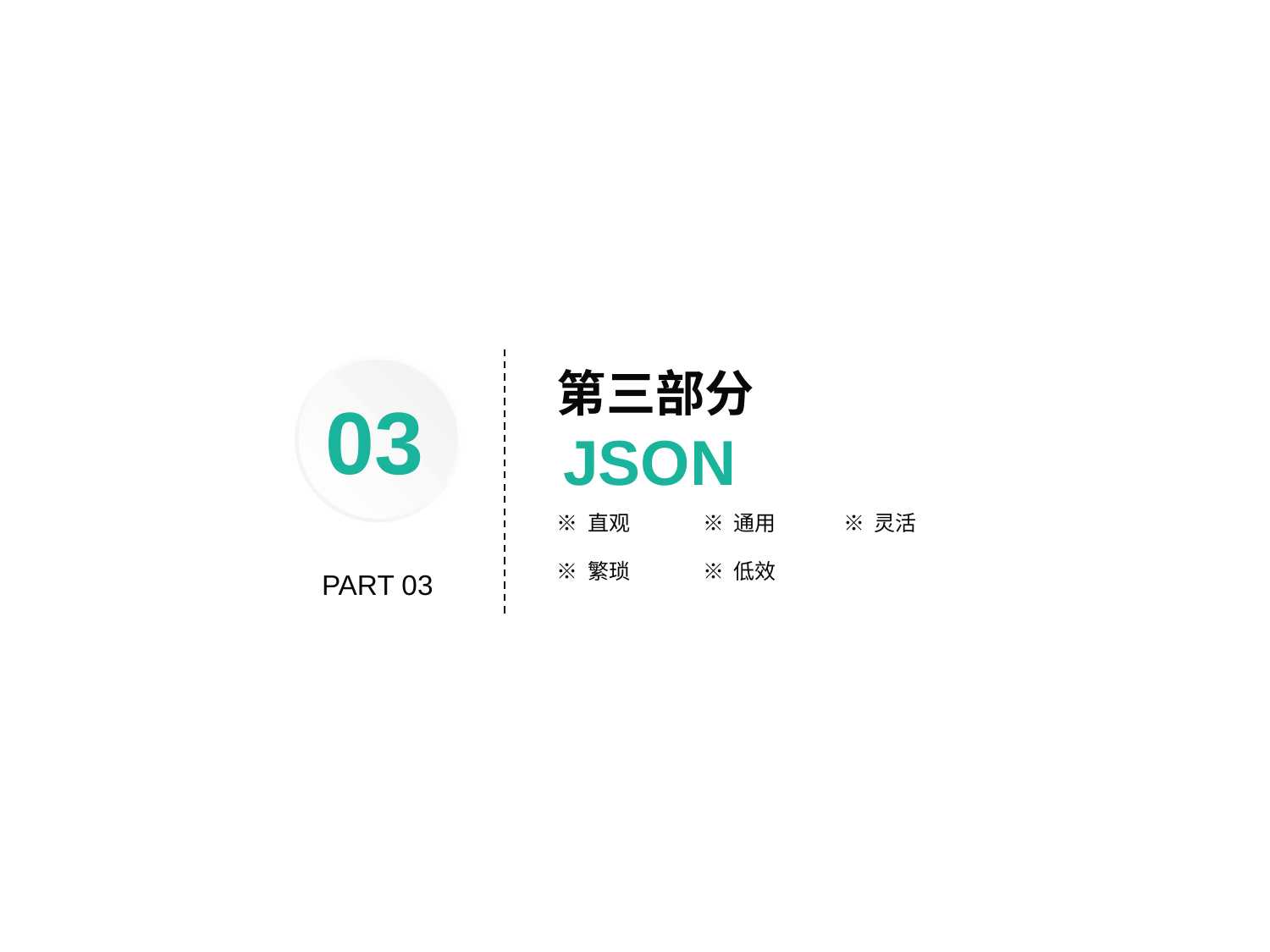

第三部分
JSON

03
※ 直观
※ 通用
※ 灵活
※ 繁琐
※ 低效
PART 03